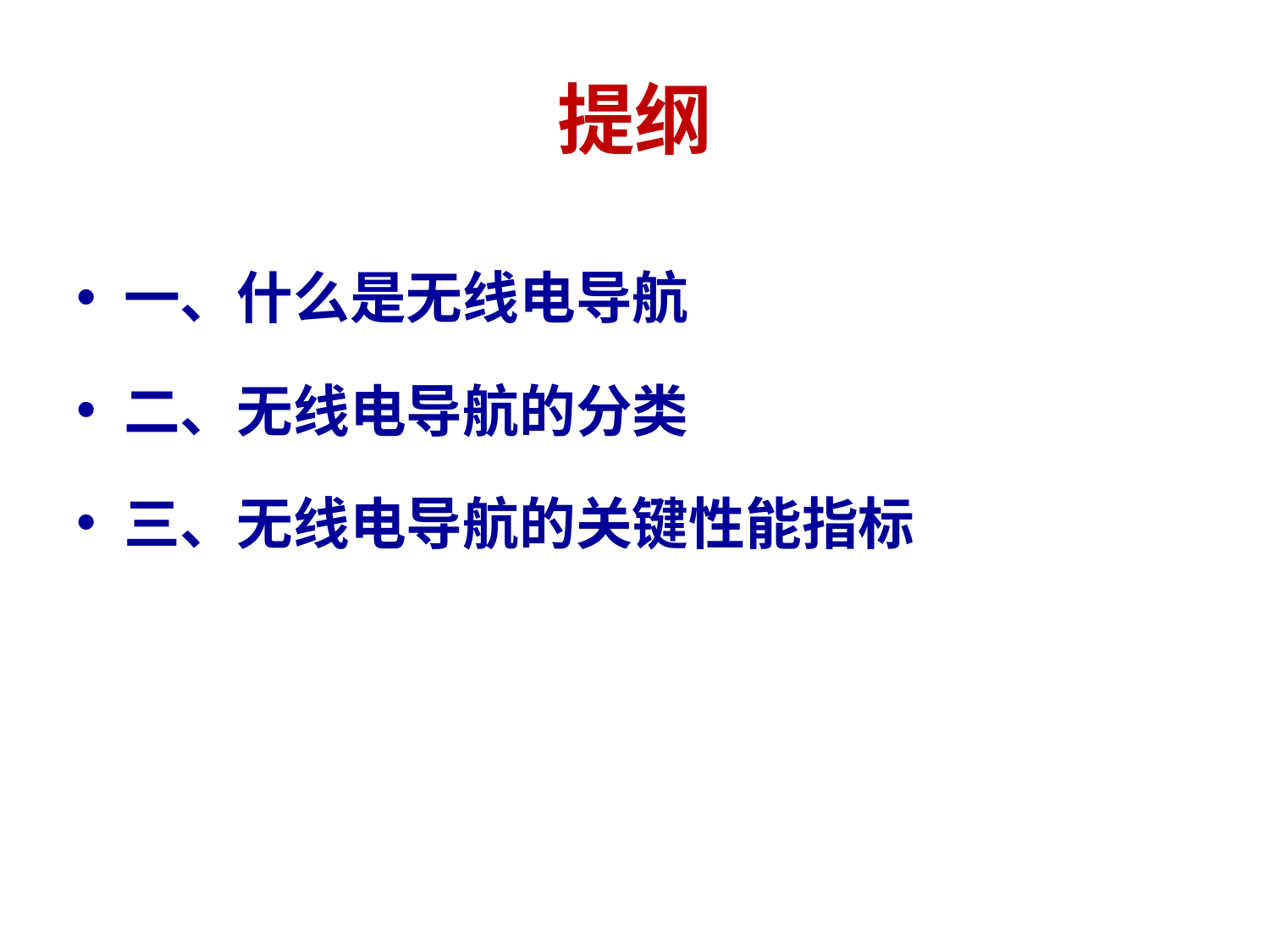

# 提纲
一、什么是无线电导航
二、无线电导航的分类
三、无线电导航的关键性能指标